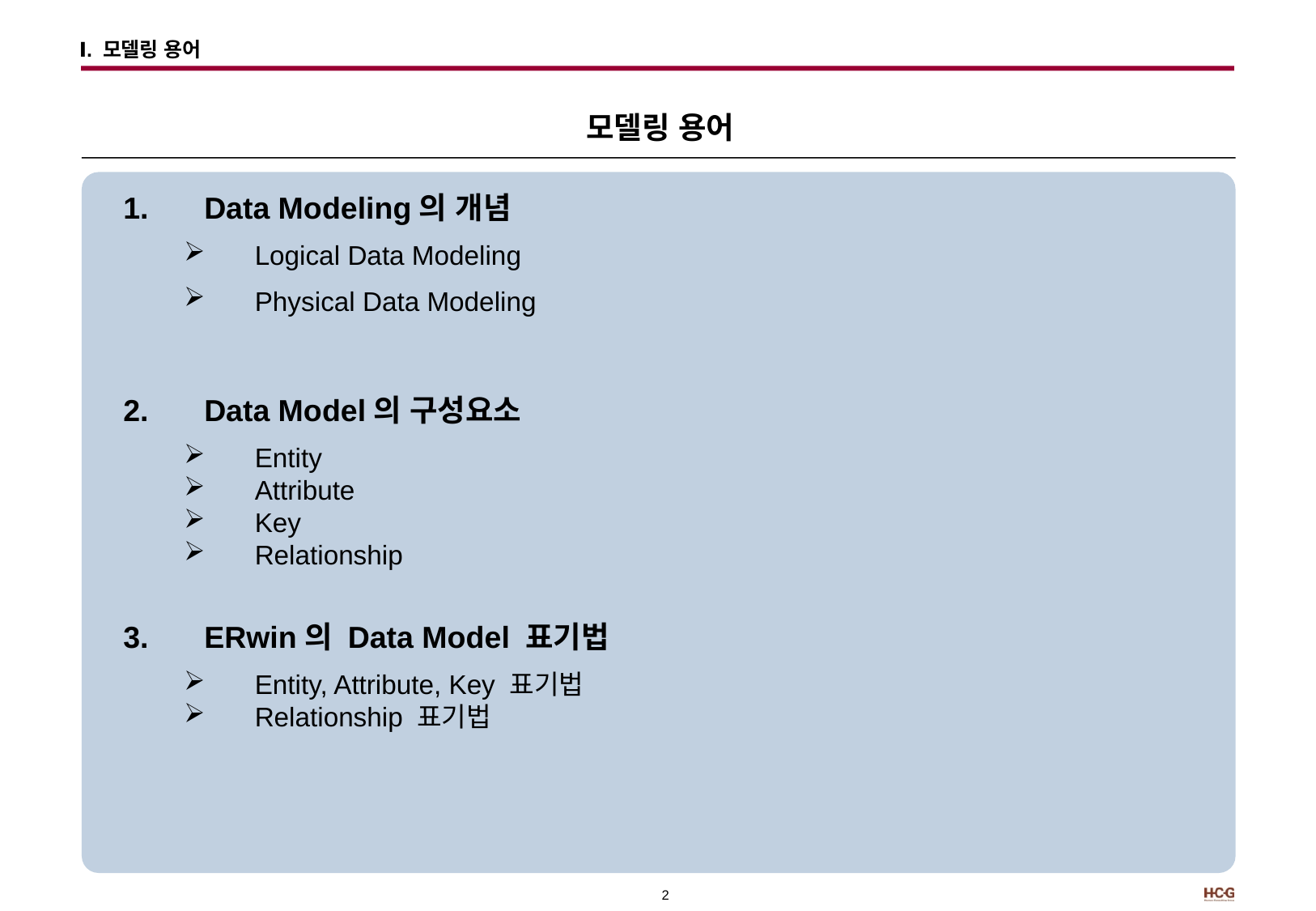

# Ⅰ. 모델링 용어
모델링 용어

Data Modeling의 개념
Logical Data Modeling
Physical Data Modeling

Data Model의 구성요소
Entity
Attribute
Key
Relationship

ERwin의 Data Model 표기법
Entity, Attribute, Key 표기법
Relationship 표기법